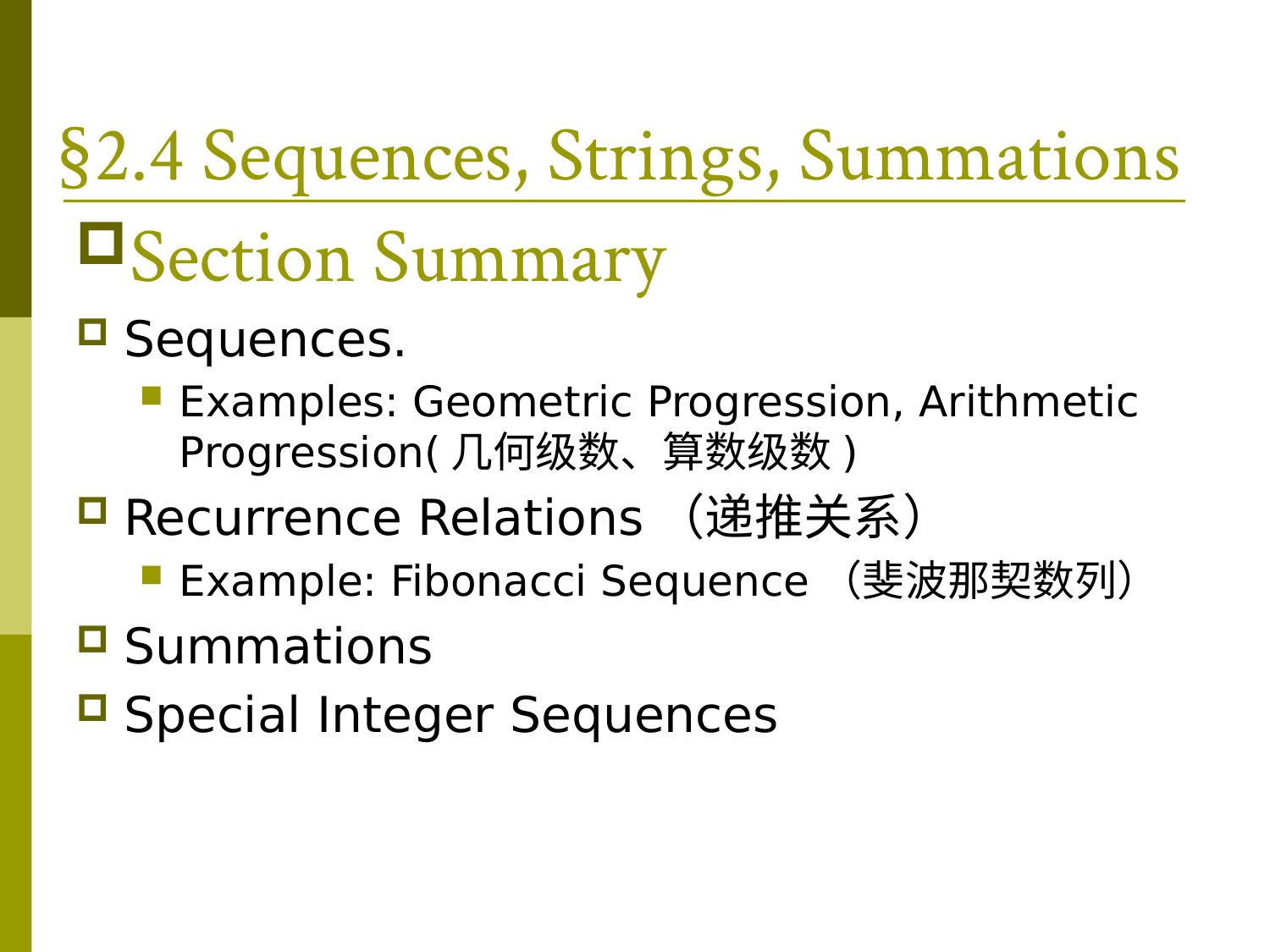

# §2.4 Sequences, Strings, Summations
Section Summary
Sequences.
Examples: Geometric Progression, Arithmetic Progression(几何级数、算数级数)
Recurrence Relations（递推关系）
Example: Fibonacci Sequence（斐波那契数列）
Summations
Special Integer Sequences